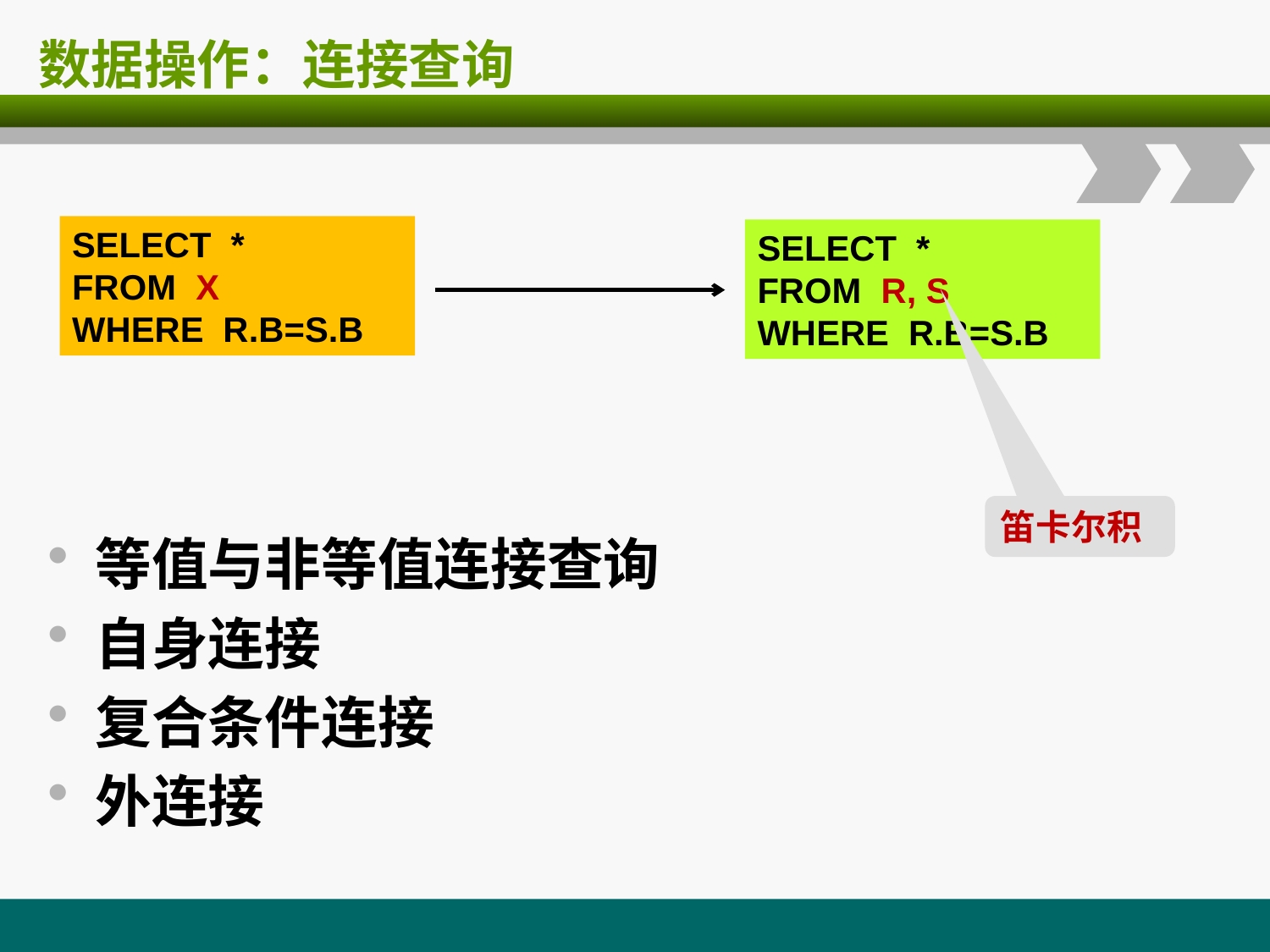

# 数据操作：连接查询
SELECT  *
FROM  X
WHERE  R.B=S.B
SELECT  *
FROM  R, S
WHERE  R.B=S.B
笛卡尔积
等值与非等值连接查询
自身连接
复合条件连接
外连接